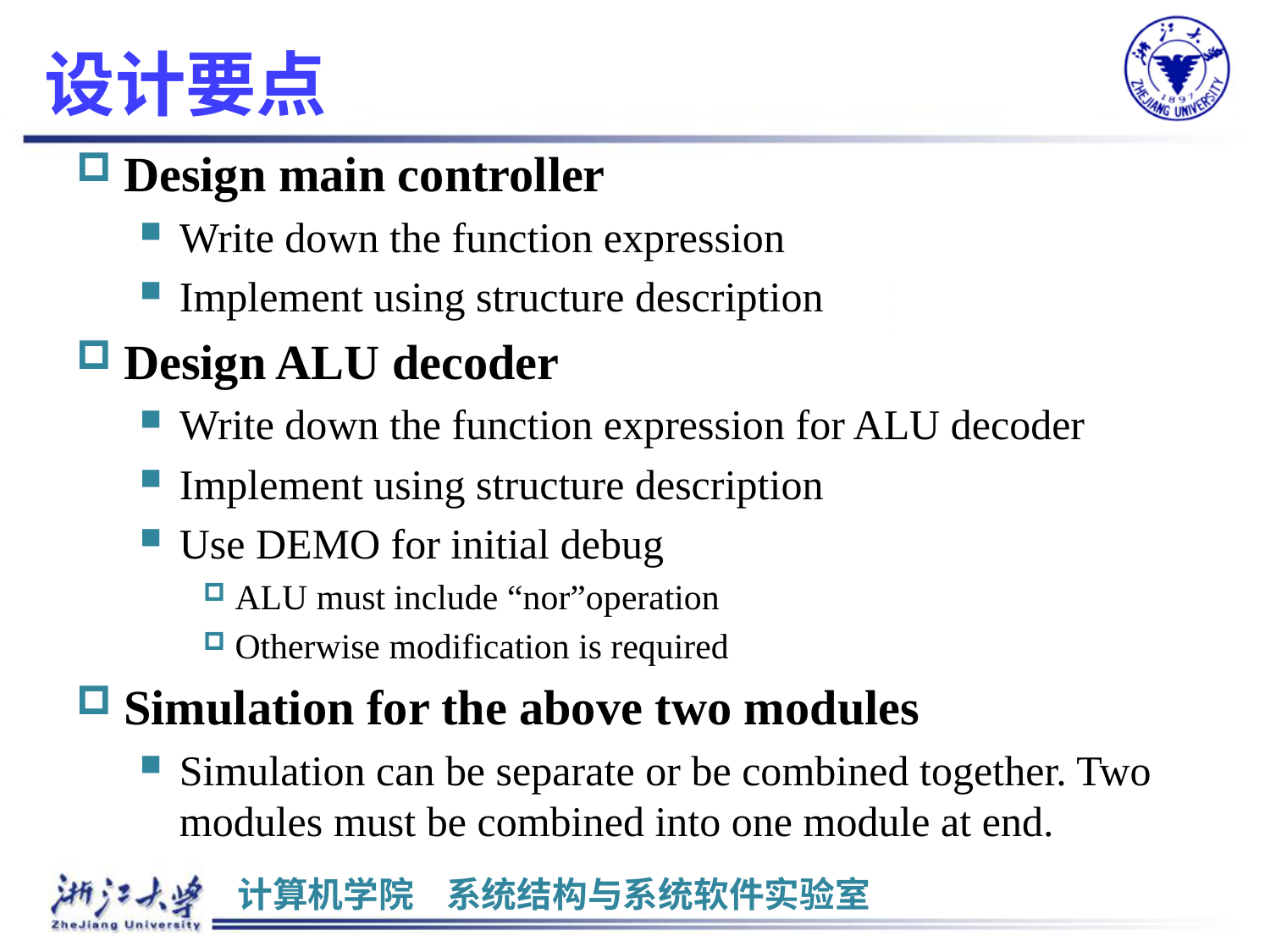

# 设计要点
Design main controller
Write down the function expression
Implement using structure description
Design ALU decoder
Write down the function expression for ALU decoder
Implement using structure description
Use DEMO for initial debug
ALU must include “nor”operation
Otherwise modification is required
Simulation for the above two modules
Simulation can be separate or be combined together. Two modules must be combined into one module at end.